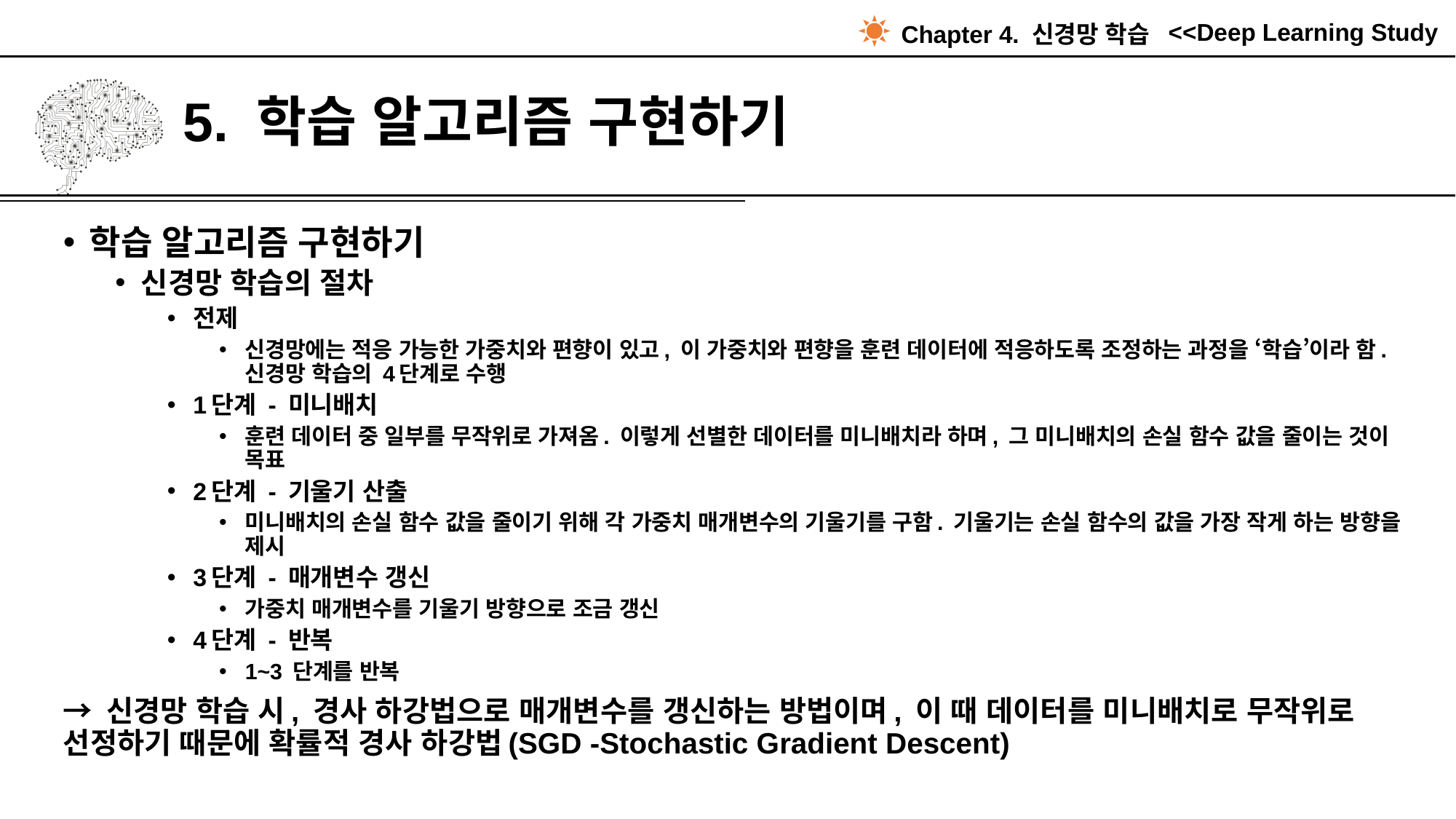

Chapter 4. 신경망 학습

# 5. 학습 알고리즘 구현하기
학습 알고리즘 구현하기
신경망 학습의 절차
전제
신경망에는 적응 가능한 가중치와 편향이 있고, 이 가중치와 편향을 훈련 데이터에 적응하도록 조정하는 과정을 ‘학습’이라 함. 신경망 학습의 4단계로 수행
1단계 - 미니배치
훈련 데이터 중 일부를 무작위로 가져옴. 이렇게 선별한 데이터를 미니배치라 하며, 그 미니배치의 손실 함수 값을 줄이는 것이 목표
2단계 - 기울기 산출
미니배치의 손실 함수 값을 줄이기 위해 각 가중치 매개변수의 기울기를 구함. 기울기는 손실 함수의 값을 가장 작게 하는 방향을 제시
3단계 - 매개변수 갱신
가중치 매개변수를 기울기 방향으로 조금 갱신
4단계 - 반복
1~3 단계를 반복
→ 신경망 학습 시, 경사 하강법으로 매개변수를 갱신하는 방법이며, 이 때 데이터를 미니배치로 무작위로 선정하기 때문에 확률적 경사 하강법(SGD -Stochastic Gradient Descent)